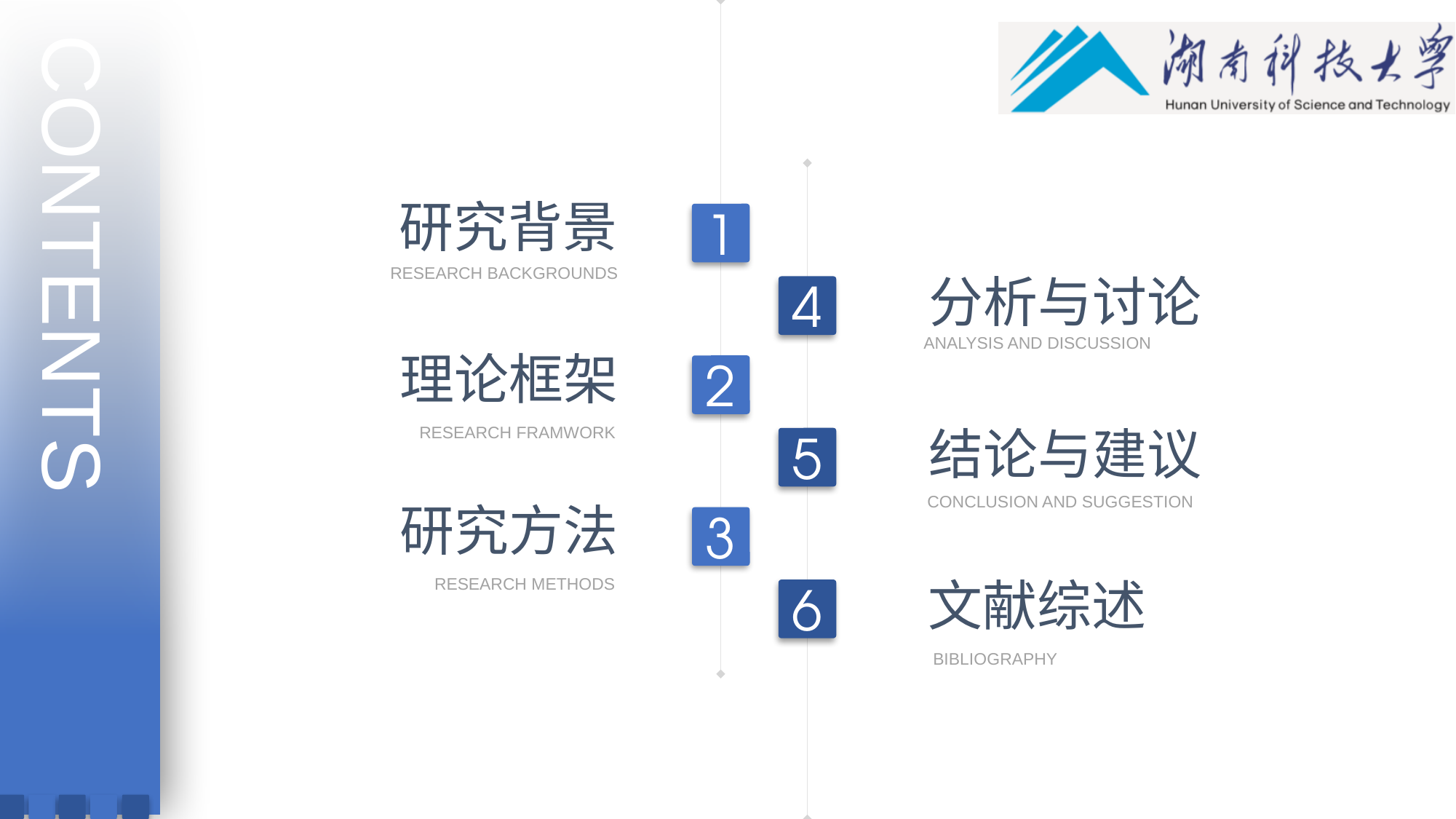

CONTENTS
研究背景
1
RESEARCH BACKGROUNDS
分析与讨论
4

ANALYSIS AND DISCUSSION
理论框架
2
结论与建议
RESEARCH FRAMWORK
5
CONCLUSION AND SUGGESTION
研究方法
3
文献综述
RESEARCH METHODS
6
BIBLIOGRAPHY